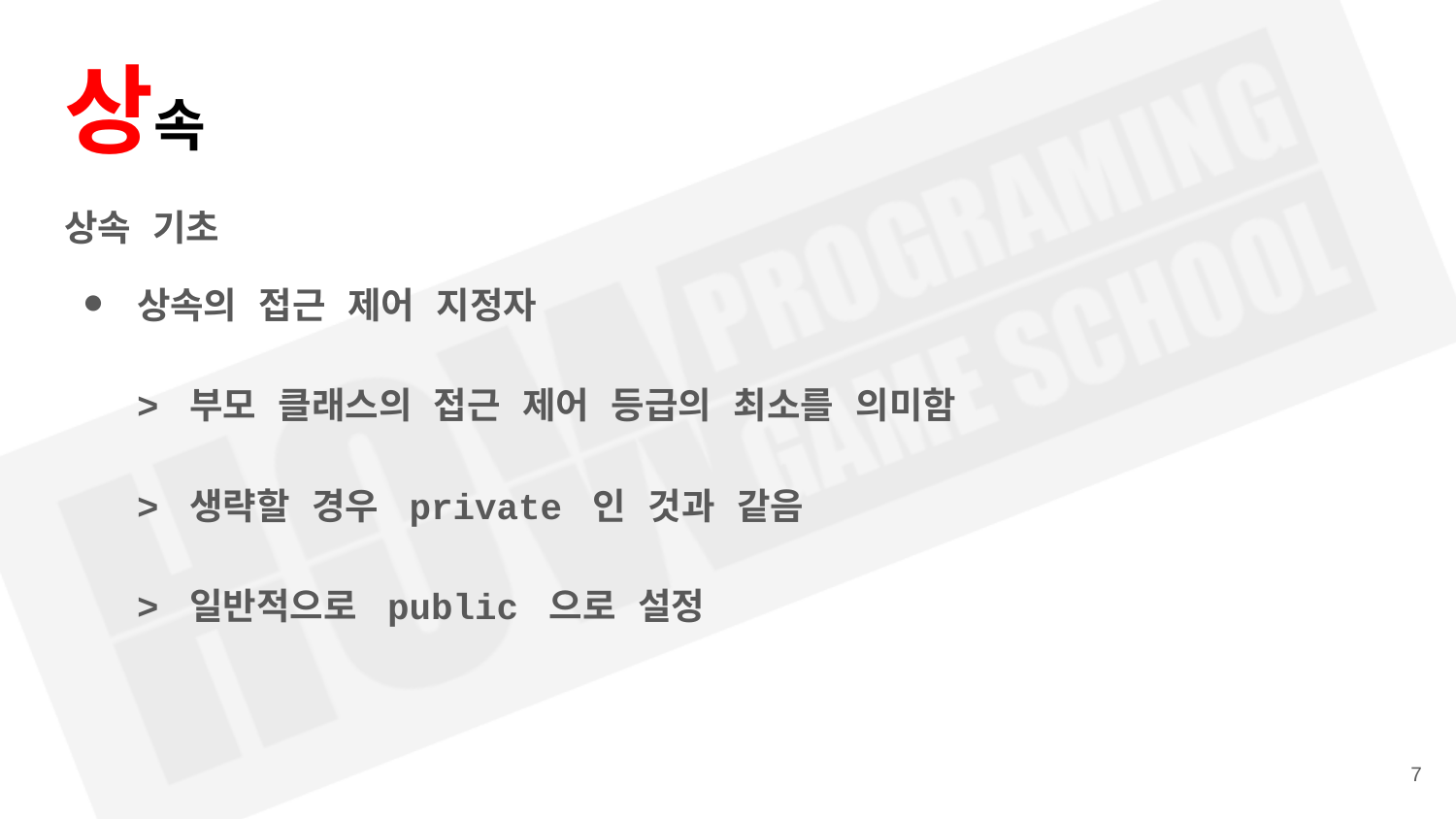

# 상속
상속 기초
상속의 접근 제어 지정자
> 부모 클래스의 접근 제어 등급의 최소를 의미함
> 생략할 경우 private 인 것과 같음
> 일반적으로 public 으로 설정
7